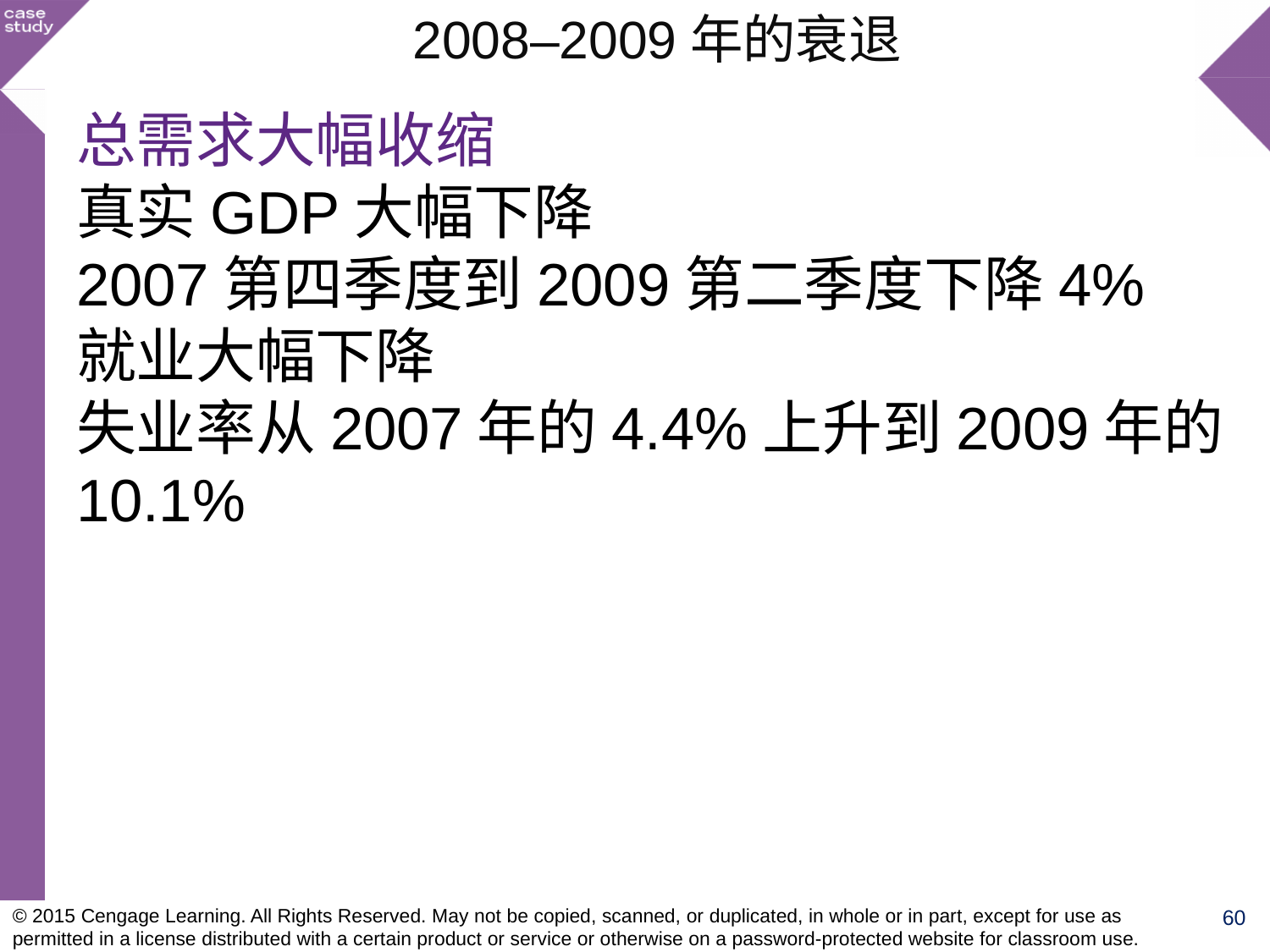

2008–2009年的衰退
总需求大幅收缩
真实GDP大幅下降
2007第四季度到2009第二季度下降4%
就业大幅下降
失业率从2007年的4.4%上升到2009年的10.1%
60
© 2015 Cengage Learning. All Rights Reserved. May not be copied, scanned, or duplicated, in whole or in part, except for use as permitted in a license distributed with a certain product or service or otherwise on a password-protected website for classroom use.